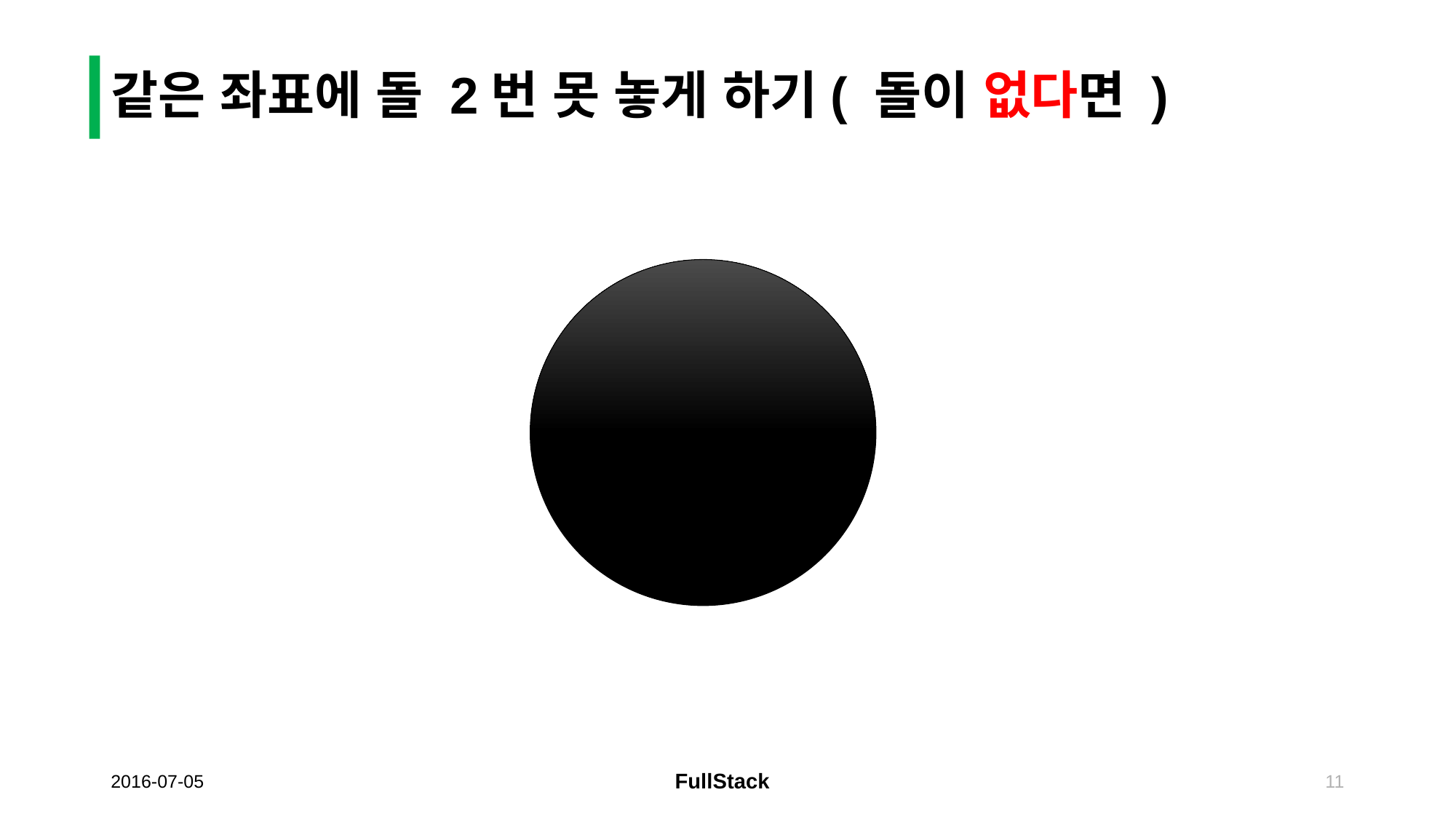

# 같은 좌표에 돌 2번 못 놓게 하기( 돌이 없다면 )

2016-07-05
11